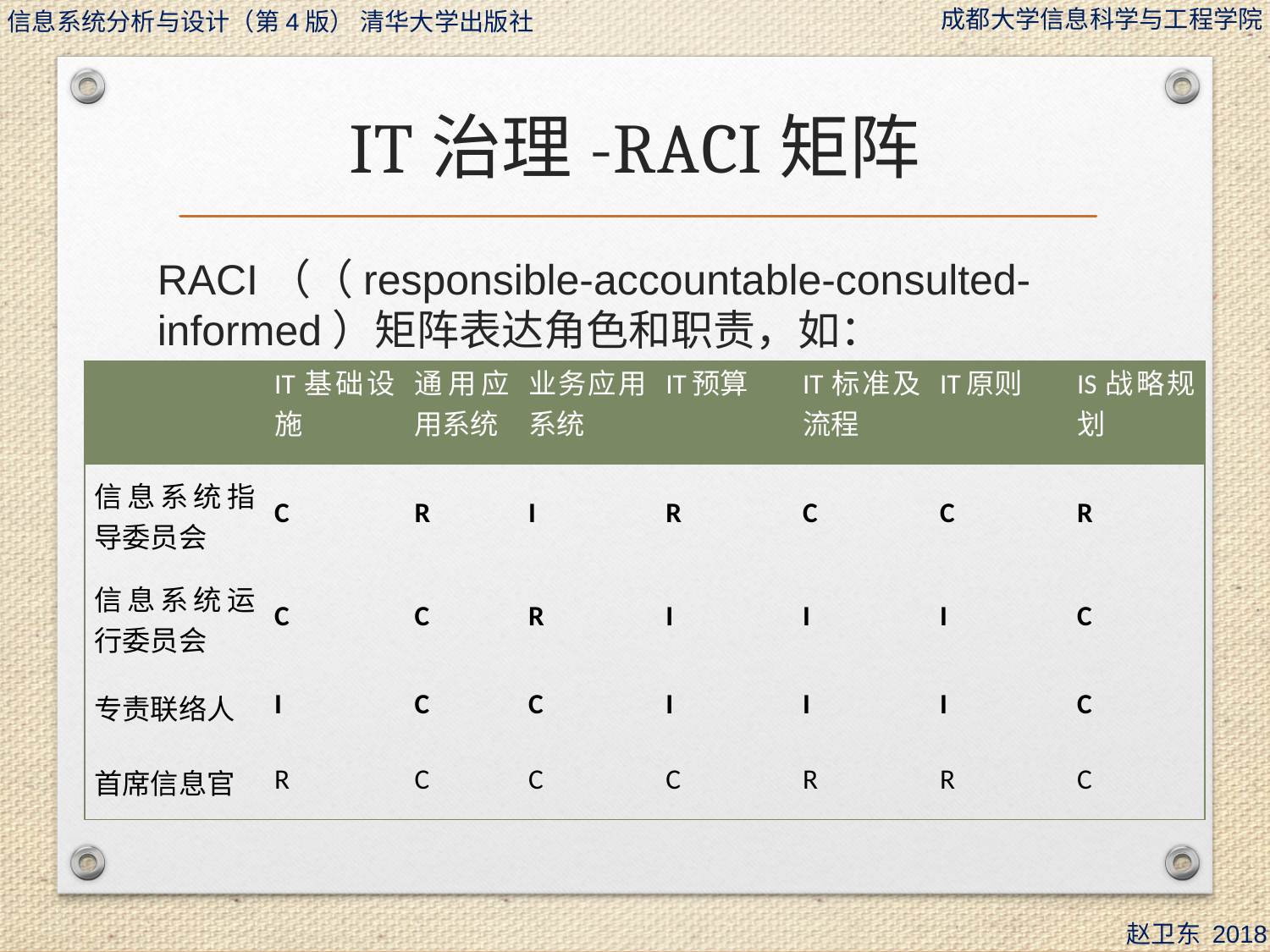

# IT治理-RACI矩阵
RACI（（responsible-accountable-consulted-informed）矩阵表达角色和职责，如：
|  | IT基础设施 | 通用应用系统 | 业务应用系统 | IT预算 | IT标准及流程 | IT原则 | IS战略规划 |
| --- | --- | --- | --- | --- | --- | --- | --- |
| 信息系统指导委员会 | C | R | I | R | C | C | R |
| 信息系统运行委员会 | C | C | R | I | I | I | C |
| 专责联络人 | I | C | C | I | I | I | C |
| 首席信息官 | R | C | C | C | R | R | C |